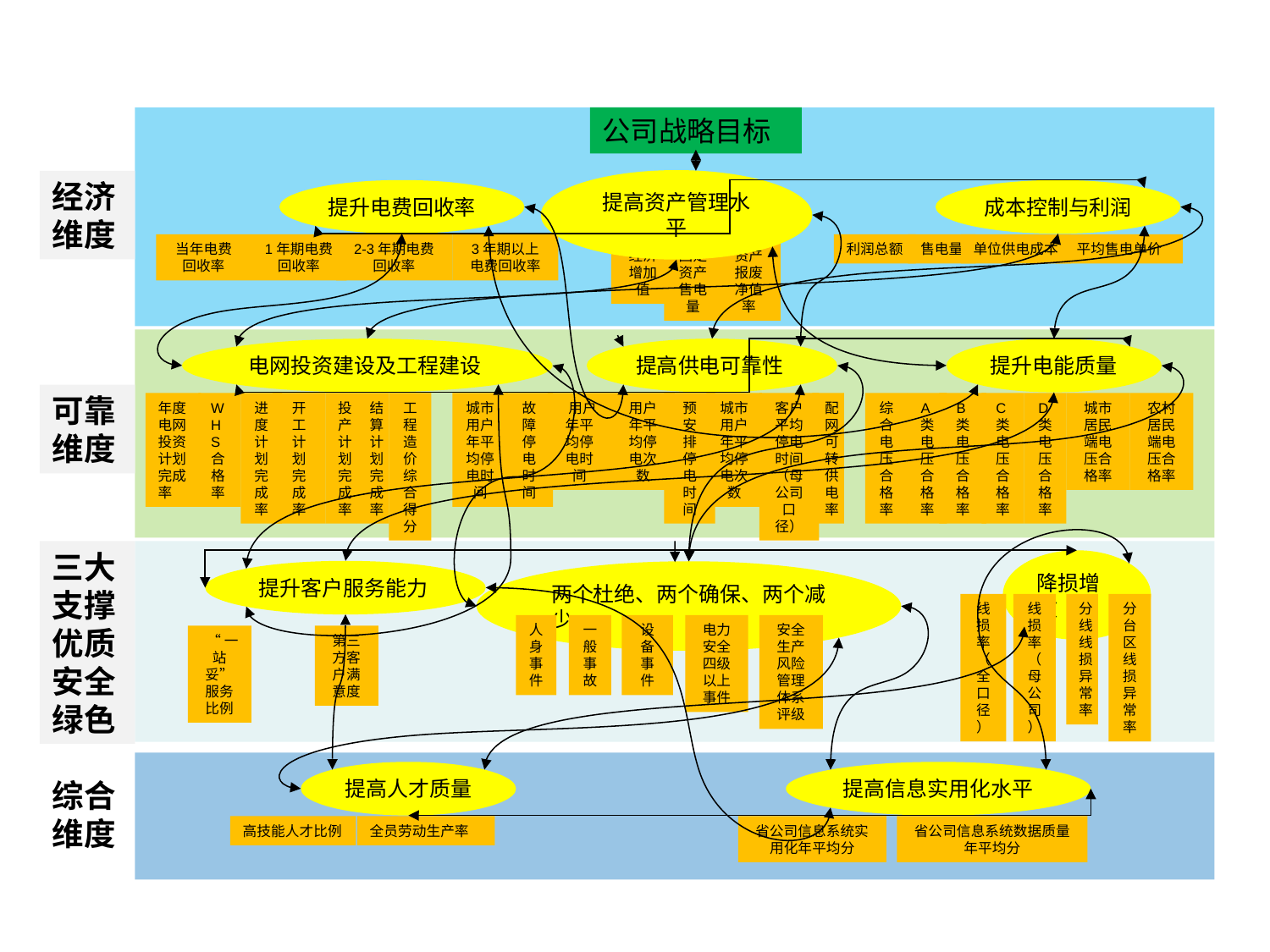

一张图：战略地图（1）

公司战略目标

提高资产管理水平
经济维度
提升电费回收率
成本控制与利润
模拟经济增加值
万元固定资产售电量
固定资产报废净值率
当年电费回收率
1年期电费回收率
2-3年期电费回收率
3年期以上电费回收率
利润总额
售电量
单位供电成本
平均售电单价

电网投资建设及工程建设
提高供电可靠性
提升电能质量
可靠维度
年度电网投资计划完成率
WHS合格率
进度计划完成率
开工计划完成率
投产计划完成率
结算计划完成率
工程造价综合得分
城市用户年平均停电时间
故障停电时间
 用户年平均停电时间
用户年平均停电次数
预安排停电时间
城市用户年平均停电次数
客户平均停电时间（母公司口径）
配网可转供电率
综合电压合格率
A类电压合格率
B类电压合格率
C类电压合格率
D类电压合格率
城市居民端电压合格率
农村居民端电压合格率
三大支撑优质安全绿色

降损增效
提升客户服务能力
两个杜绝、两个确保、两个减少
线损率（全口径）
线损率（母公司）
分线线损异常率
分台区线损异常率
人身事件
一般事故
设备事件
电力安全四级以上事件
安全生产风险管理体系评级
  “一站妥”服务比例
第三方客户满意度

提高人才质量
提高信息实用化水平
综合维度
高技能人才比例
全员劳动生产率
省公司信息系统实用化年平均分
省公司信息系统数据质量年平均分